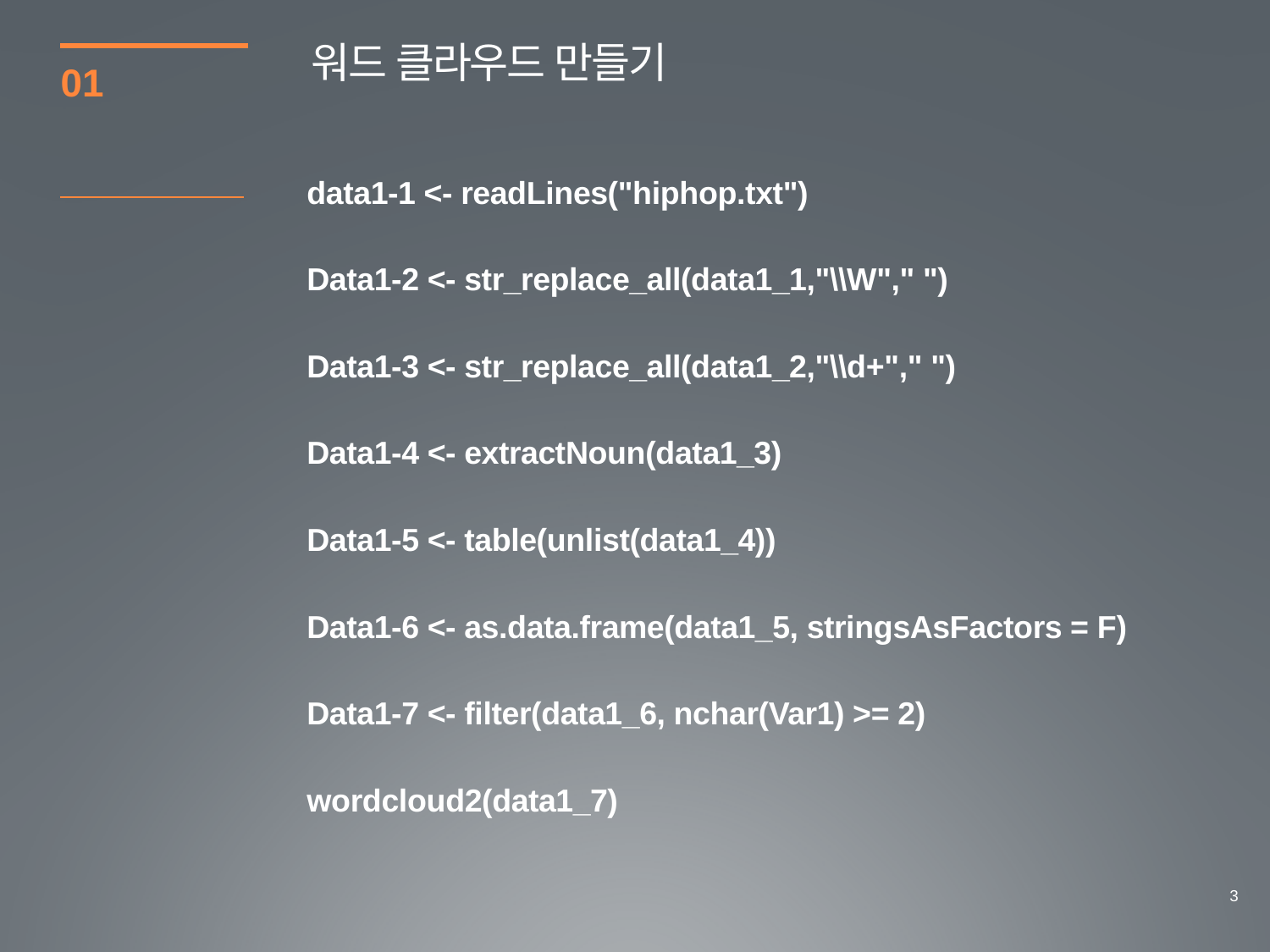

워드 클라우드 만들기
01
data1-1 <- readLines("hiphop.txt")

Data1-2 <- str_replace_all(data1_1,"\\W"," ")

Data1-3 <- str_replace_all(data1_2,"\\d+"," ")

Data1-4 <- extractNoun(data1_3)

Data1-5 <- table(unlist(data1_4))

Data1-6 <- as.data.frame(data1_5, stringsAsFactors = F)

Data1-7 <- filter(data1_6, nchar(Var1) >= 2)

wordcloud2(data1_7)